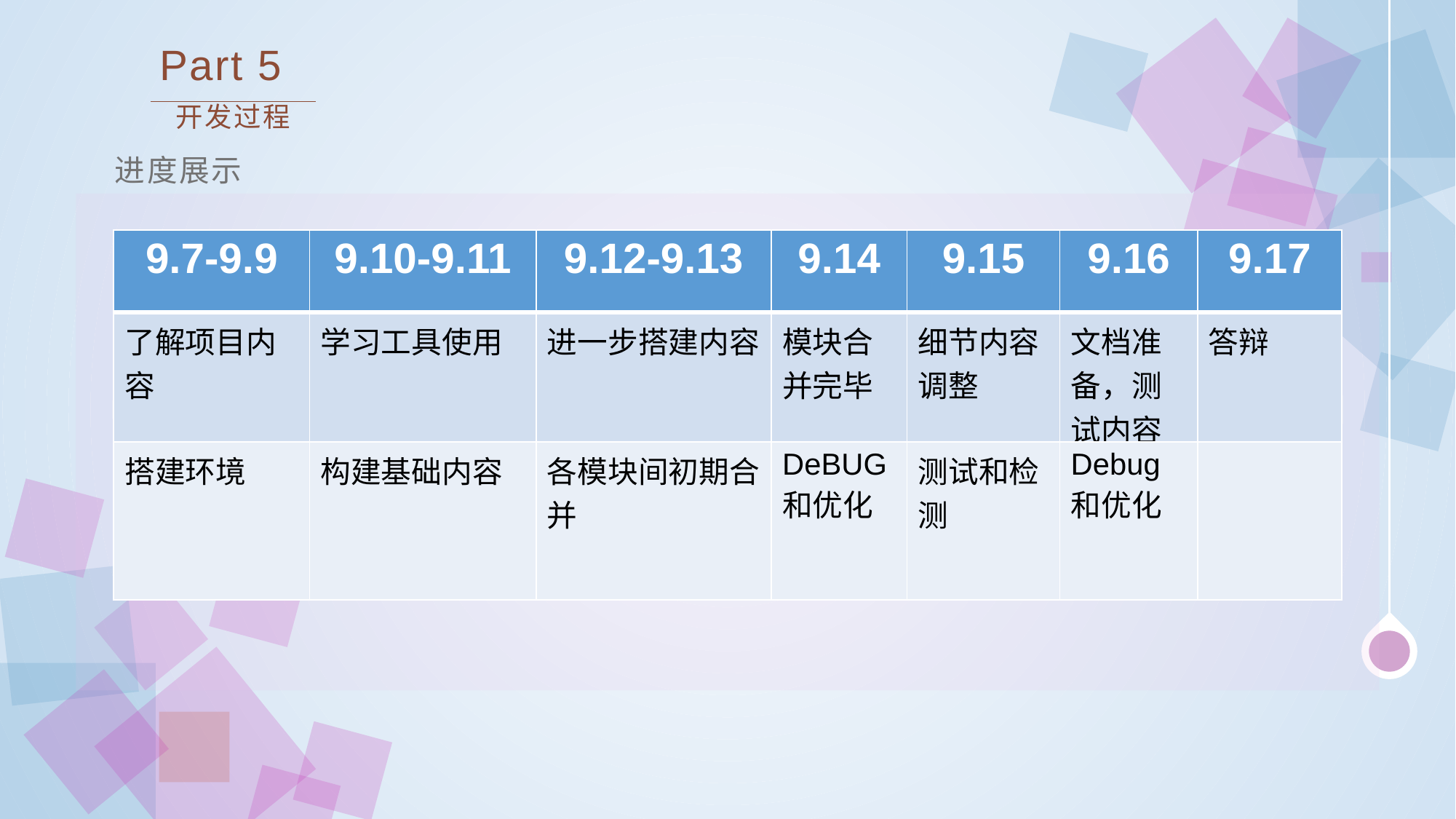

Part 5
开发过程
进度展示

| 9.7-9.9 | 9.10-9.11 | 9.12-9.13 | 9.14 | 9.15 | 9.16 | 9.17 |
| --- | --- | --- | --- | --- | --- | --- |
| 了解项目内容 | 学习工具使用 | 进一步搭建内容 | 模块合并完毕 | 细节内容调整 | 文档准备，测试内容 | 答辩 |
| 搭建环境 | 构建基础内容 | 各模块间初期合并 | DeBUG和优化 | 测试和检测 | Debug和优化 |  |